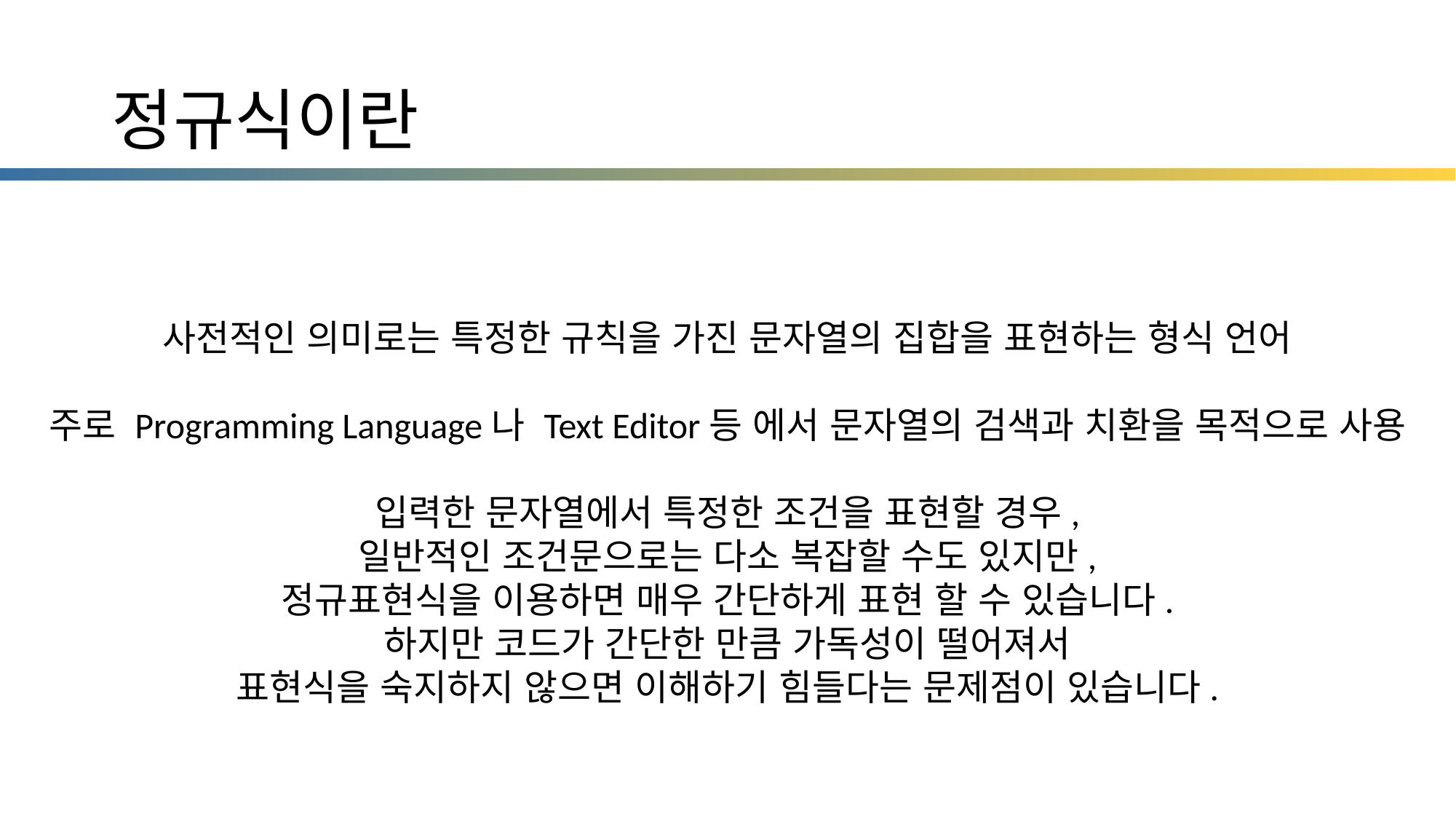

# 정규식이란
사전적인 의미로는 특정한 규칙을 가진 문자열의 집합을 표현하는 형식 언어

주로 Programming Language나 Text Editor등 에서 문자열의 검색과 치환을 목적으로 사용

입력한 문자열에서 특정한 조건을 표현할 경우,
일반적인 조건문으로는 다소 복잡할 수도 있지만,
정규표현식을 이용하면 매우 간단하게 표현 할 수 있습니다.
하지만 코드가 간단한 만큼 가독성이 떨어져서
표현식을 숙지하지 않으면 이해하기 힘들다는 문제점이 있습니다.